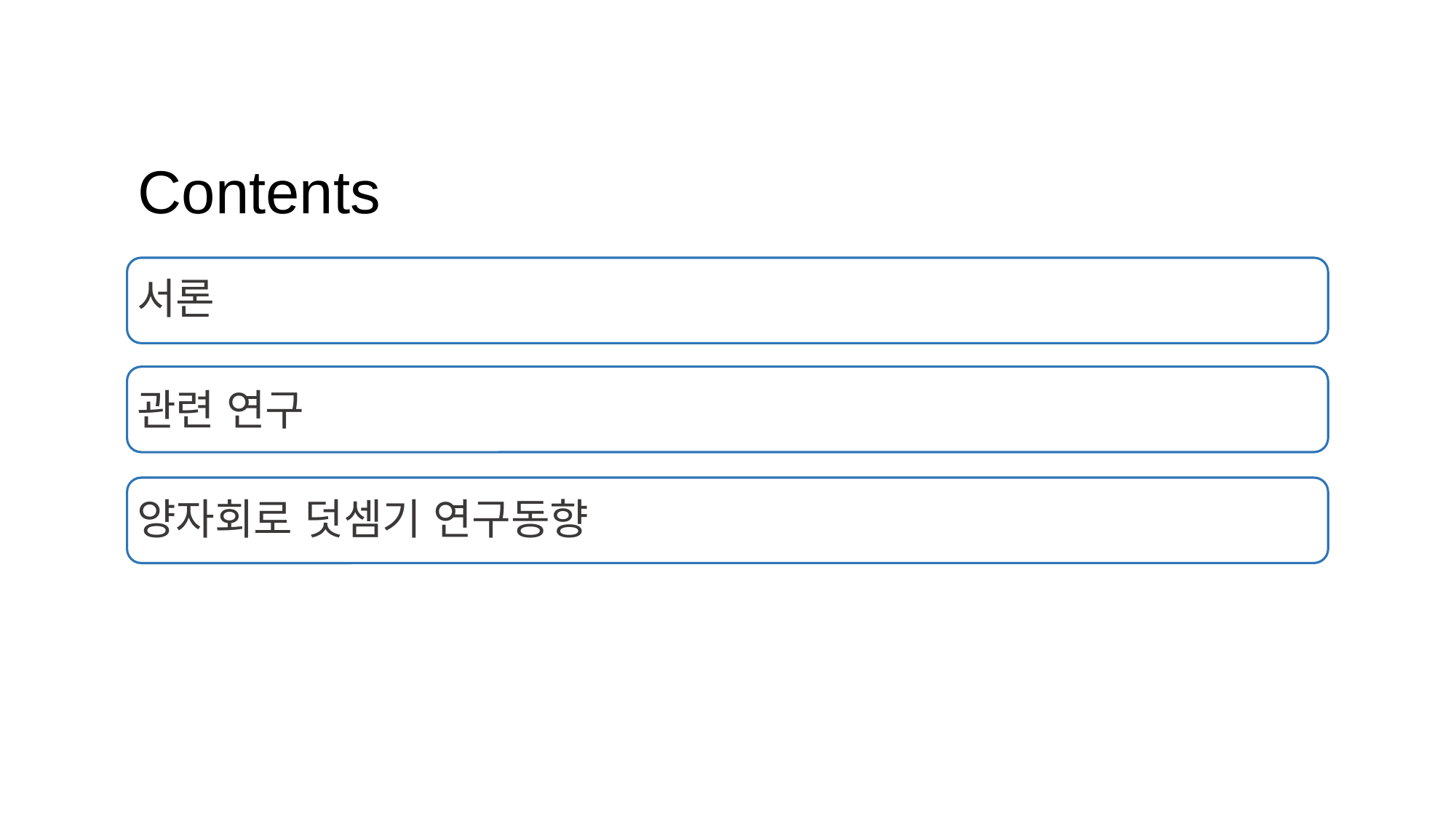

Contents
서론
관련 연구
양자회로 덧셈기 연구동향